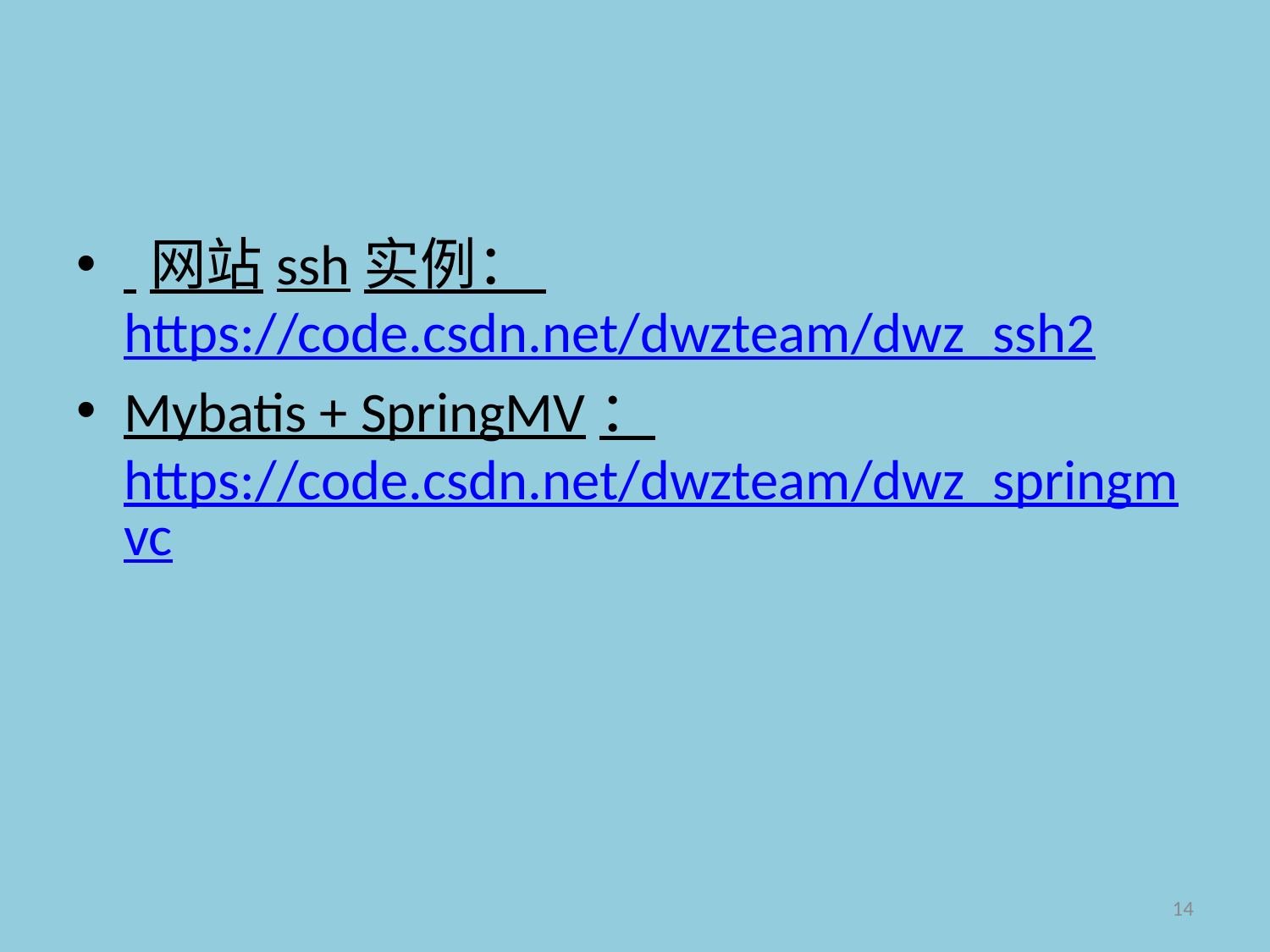

#
 网站ssh实例： https://code.csdn.net/dwzteam/dwz_ssh2
Mybatis + SpringMV：https://code.csdn.net/dwzteam/dwz_springmvc

14